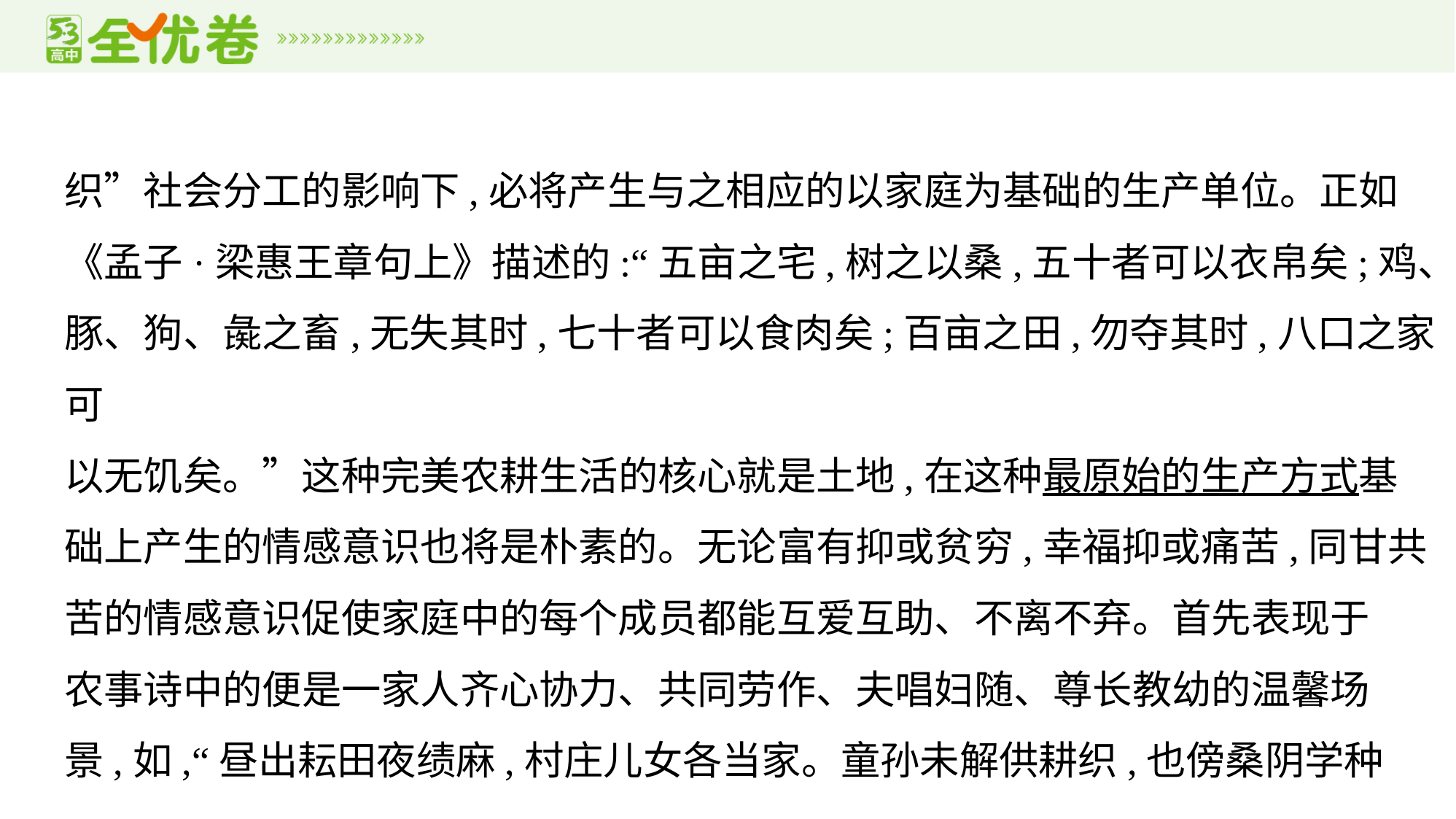

织”社会分工的影响下,必将产生与之相应的以家庭为基础的生产单位。正如
《孟子·梁惠王章句上》描述的:“五亩之宅,树之以桑,五十者可以衣帛矣;鸡、
豚、狗、彘之畜,无失其时,七十者可以食肉矣;百亩之田,勿夺其时,八口之家可
以无饥矣。”这种完美农耕生活的核心就是土地,在这种最原始的生产方式基
础上产生的情感意识也将是朴素的。无论富有抑或贫穷,幸福抑或痛苦,同甘共
苦的情感意识促使家庭中的每个成员都能互爱互助、不离不弃。首先表现于
农事诗中的便是一家人齐心协力、共同劳作、夫唱妇随、尊长教幼的温馨场
景,如,“昼出耘田夜绩麻,村庄儿女各当家。童孙未解供耕织,也傍桑阴学种